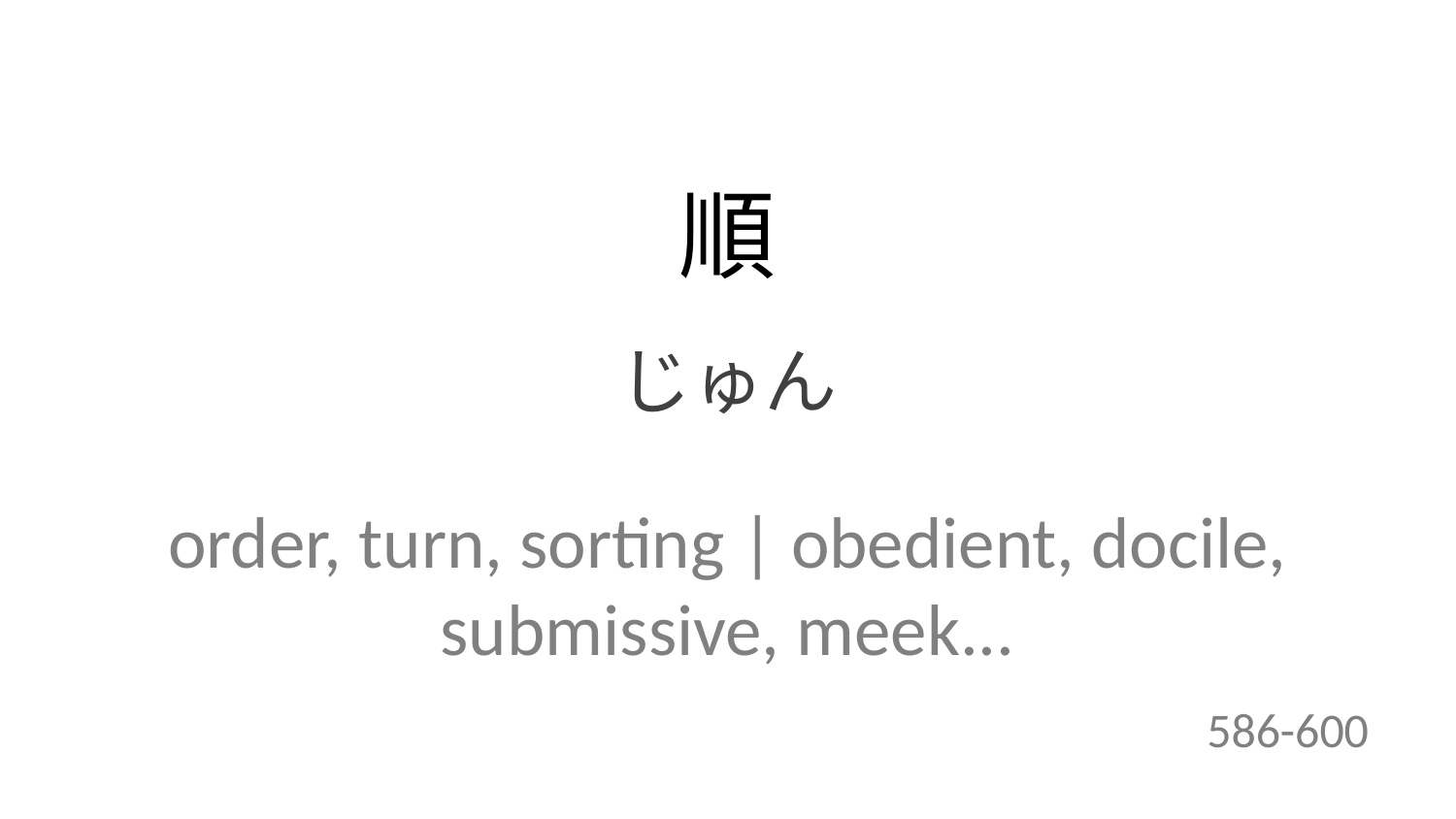

順

じゅん
order, turn, sorting | obedient, docile, submissive, meek...
586-600